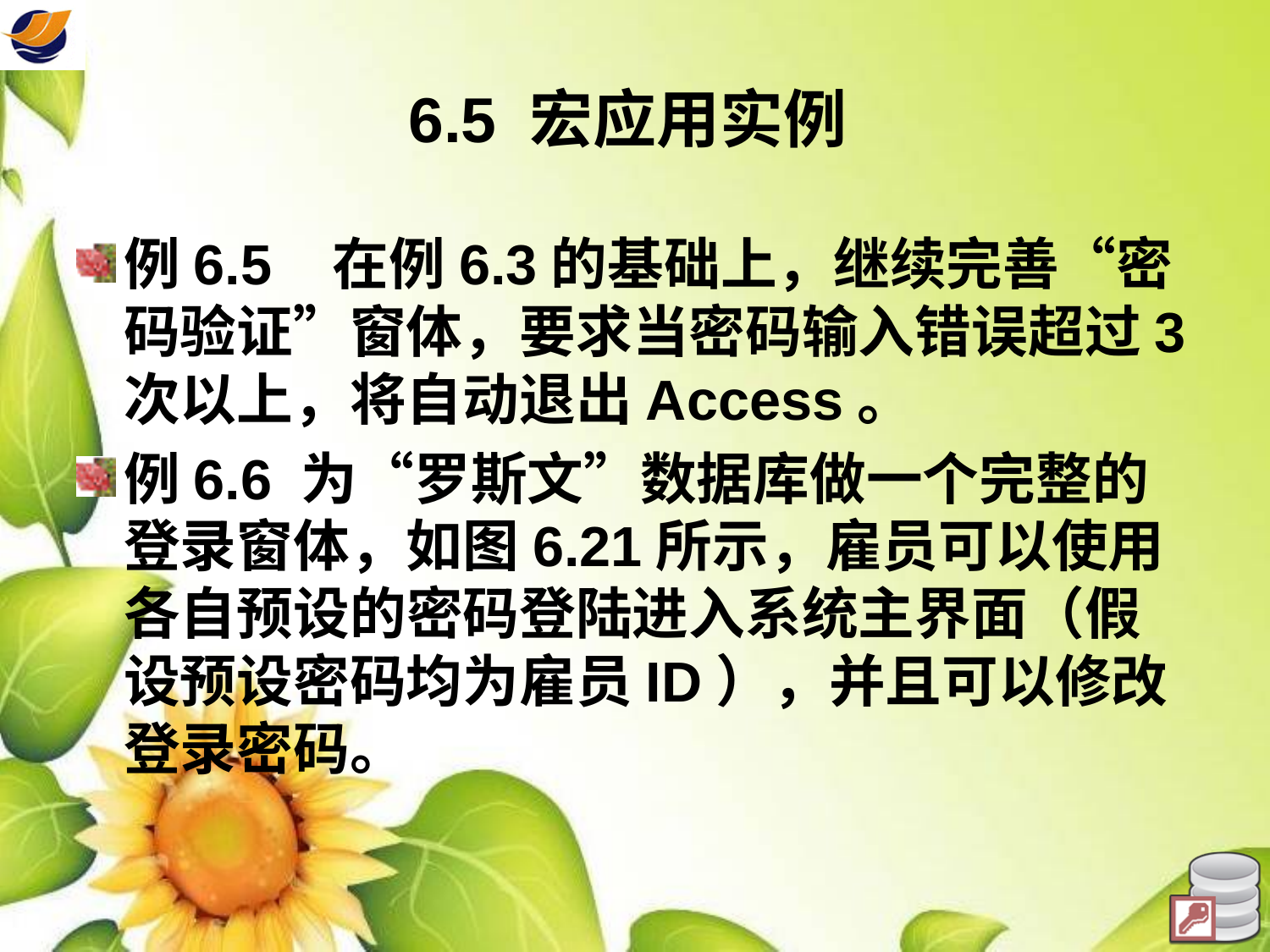

# 6.5 宏应用实例
例6.5   在例6.3的基础上，继续完善“密码验证”窗体，要求当密码输入错误超过3次以上，将自动退出Access。
例6.6 为“罗斯文”数据库做一个完整的登录窗体，如图6.21所示，雇员可以使用各自预设的密码登陆进入系统主界面（假设预设密码均为雇员ID），并且可以修改登录密码。